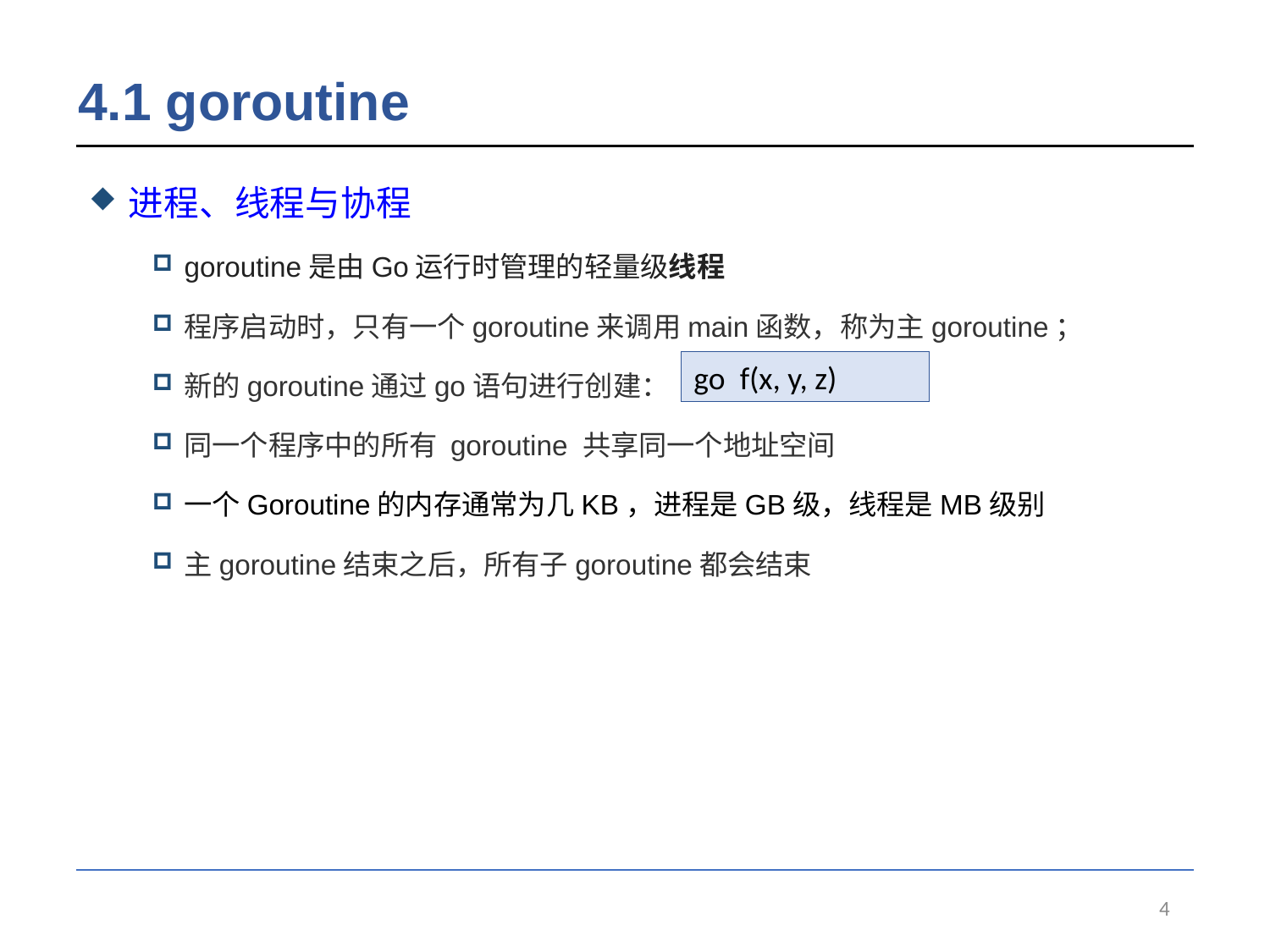

# 4.1 goroutine
进程、线程与协程
goroutine是由Go运行时管理的轻量级线程
程序启动时，只有一个goroutine来调用main函数，称为主goroutine；
新的goroutine通过go语句进行创建：
同一个程序中的所有 goroutine 共享同一个地址空间
一个Goroutine的内存通常为几KB，进程是GB级，线程是MB级别
主goroutine结束之后，所有子goroutine都会结束
go  f(x, y, z)

4